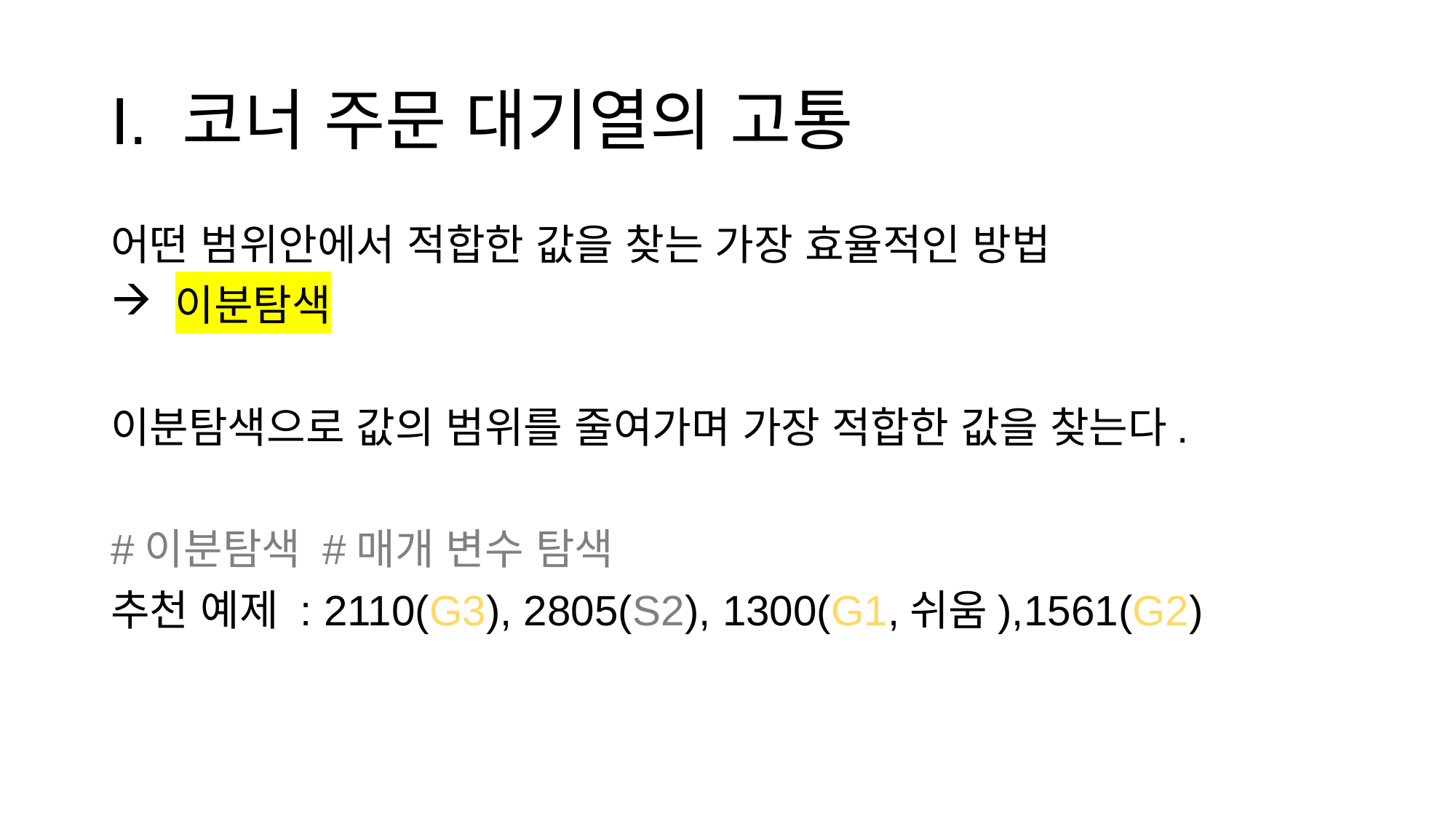

# I. 코너 주문 대기열의 고통
어떤 범위안에서 적합한 값을 찾는 가장 효율적인 방법
 이분탐색

이분탐색으로 값의 범위를 줄여가며 가장 적합한 값을 찾는다.

#이분탐색 #매개 변수 탐색
추천 예제 : 2110(G3), 2805(S2), 1300(G1,쉬움),1561(G2)